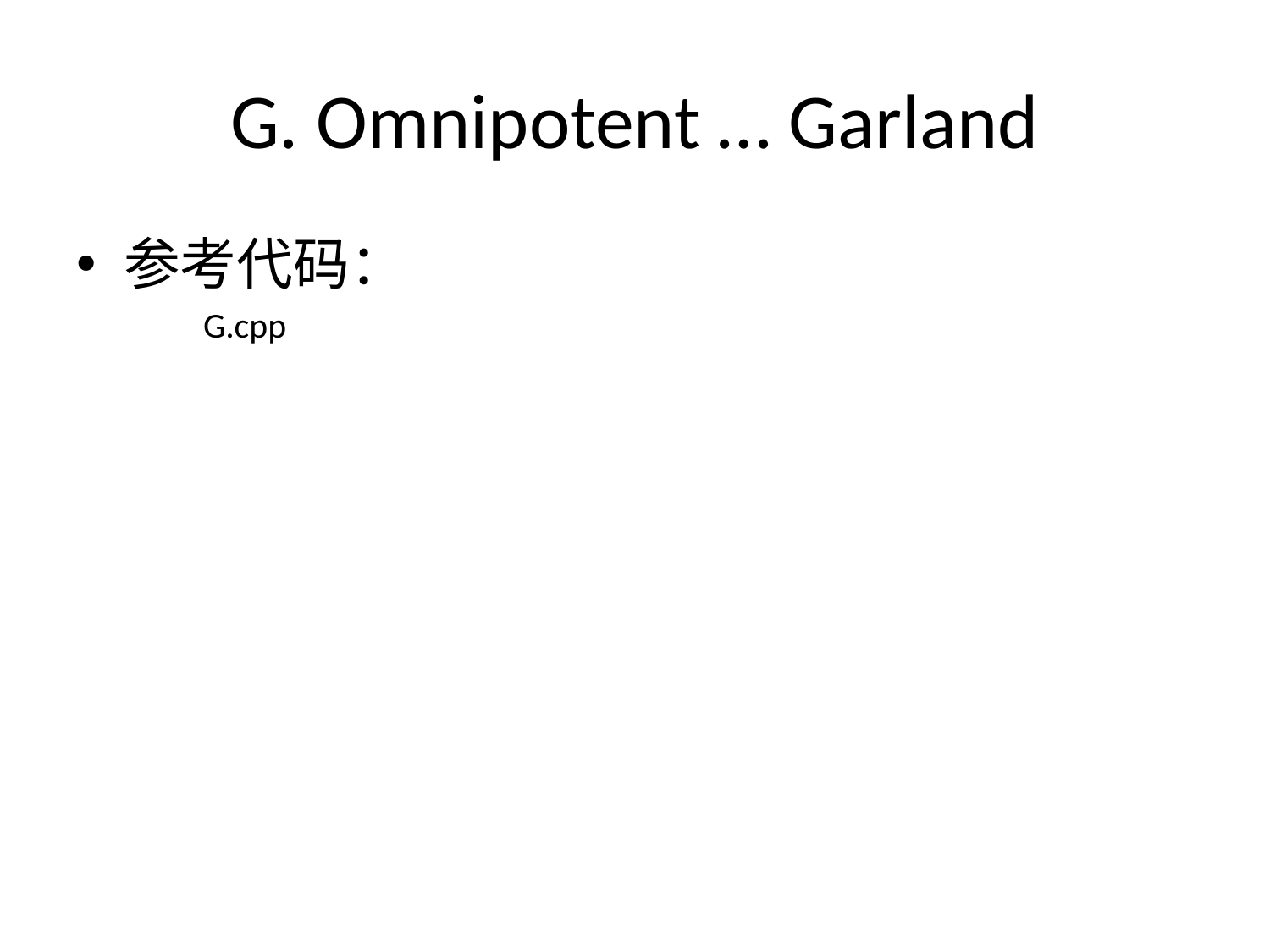

# G. Omnipotent … Garland
参考代码：
	G.cpp